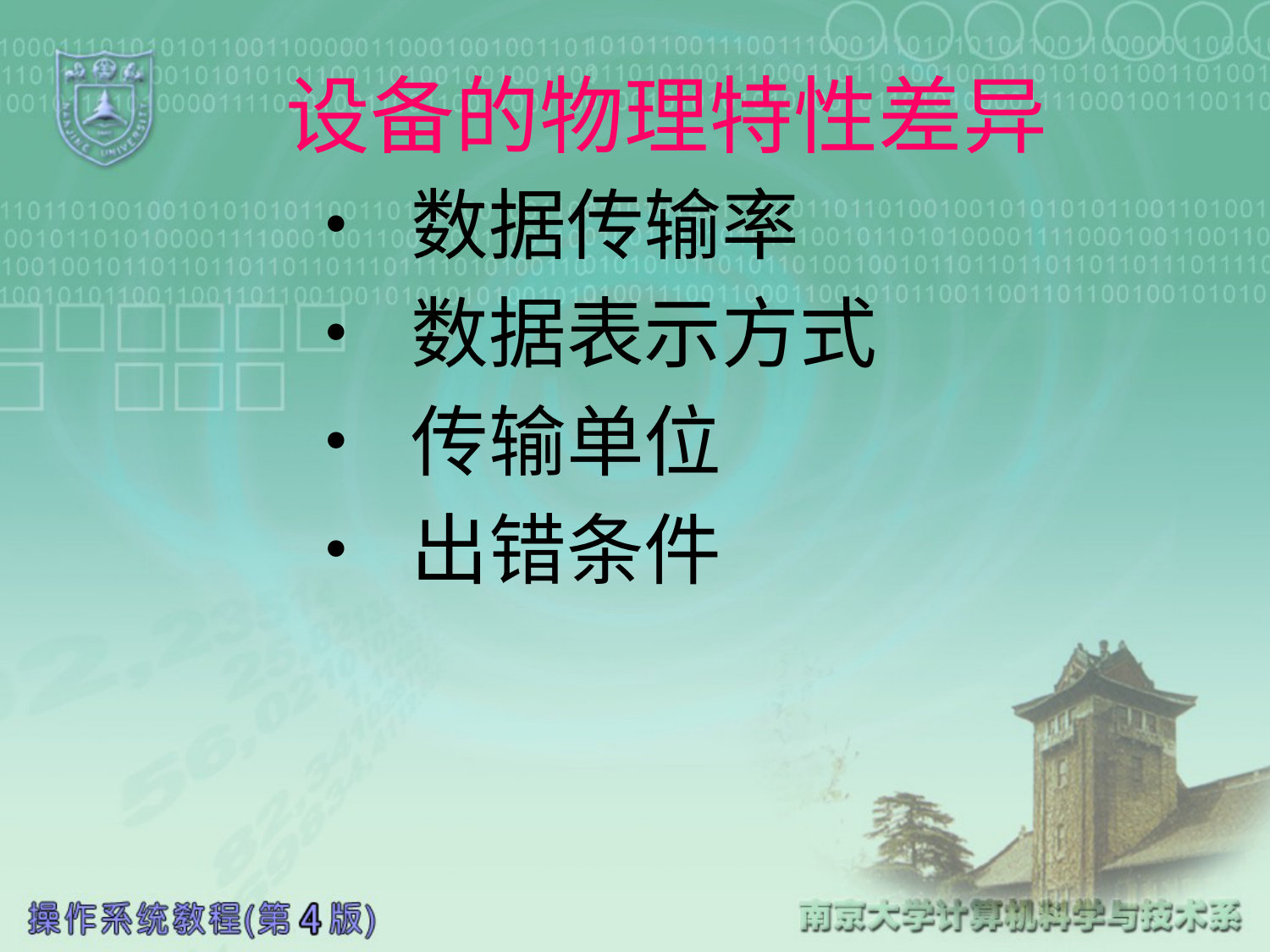

# 设备的物理特性差异
• 数据传输率
• 数据表示方式
• 传输单位
• 出错条件